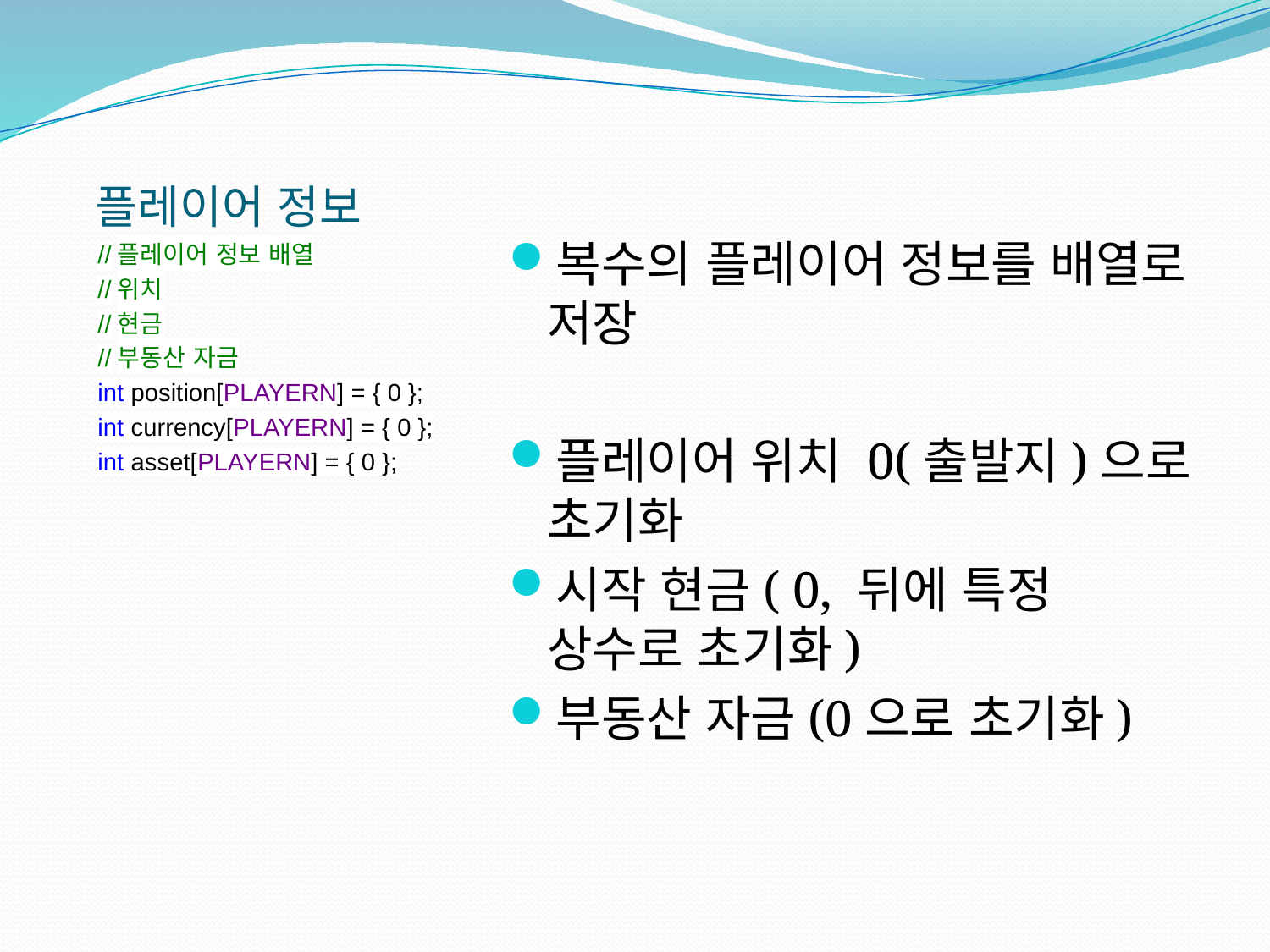

# 플레이어 정보
//플레이어 정보 배열
//위치
//현금
//부동산 자금
int position[PLAYERN] = { 0 };
int currency[PLAYERN] = { 0 };
int asset[PLAYERN] = { 0 };
복수의 플레이어 정보를 배열로 저장

플레이어 위치 0(출발지)으로 초기화
시작 현금( 0, 뒤에 특정 상수로 초기화)
부동산 자금(0으로 초기화)